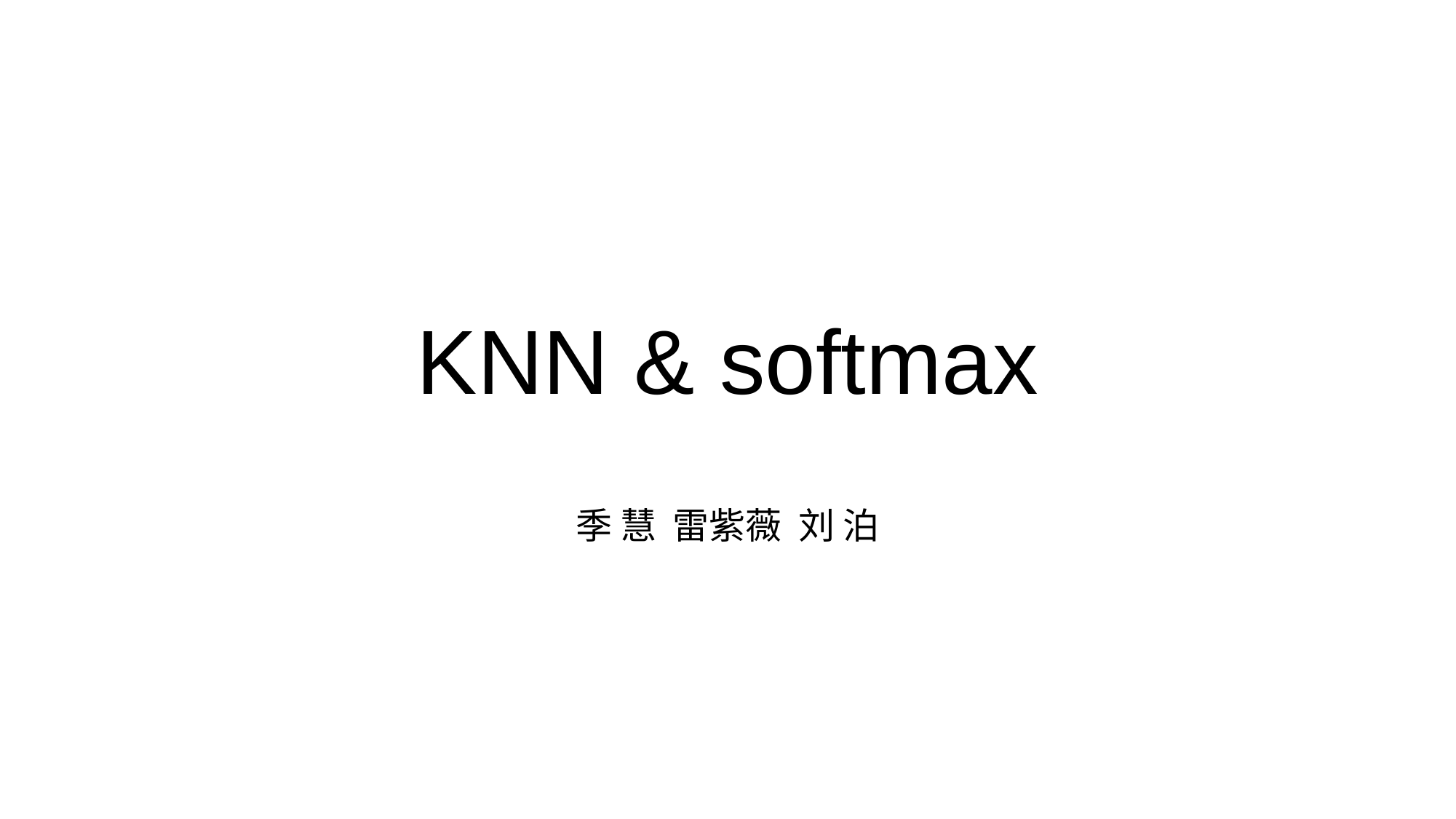

# KNN & softmax
季 慧  雷紫薇  刘 泊